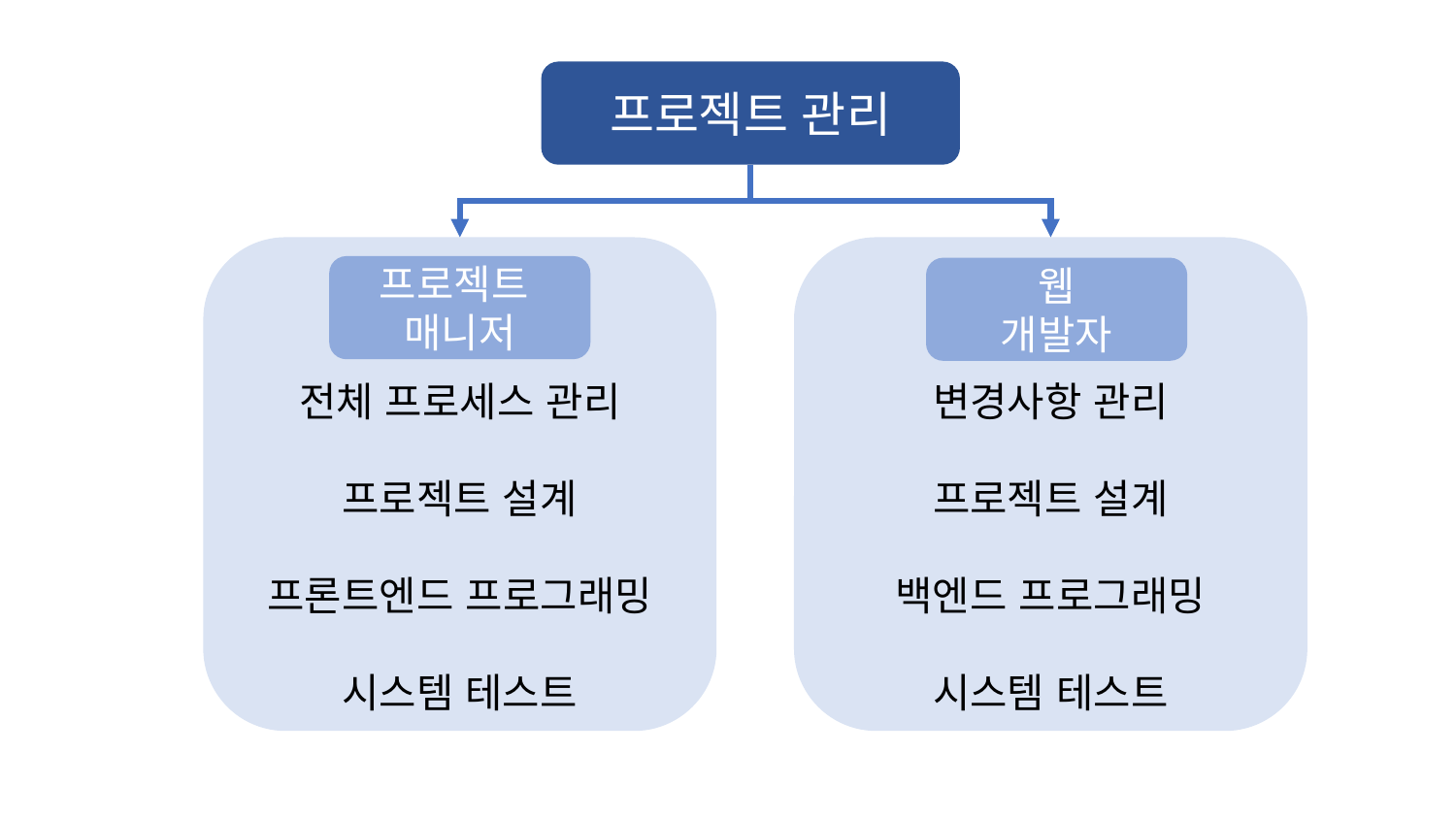

프로젝트 관리

프로젝트
매니저
웹
개발자
전체 프로세스 관리

프로젝트 설계

프론트엔드 프로그래밍

시스템 테스트
변경사항 관리

프로젝트 설계

백엔드 프로그래밍

시스템 테스트